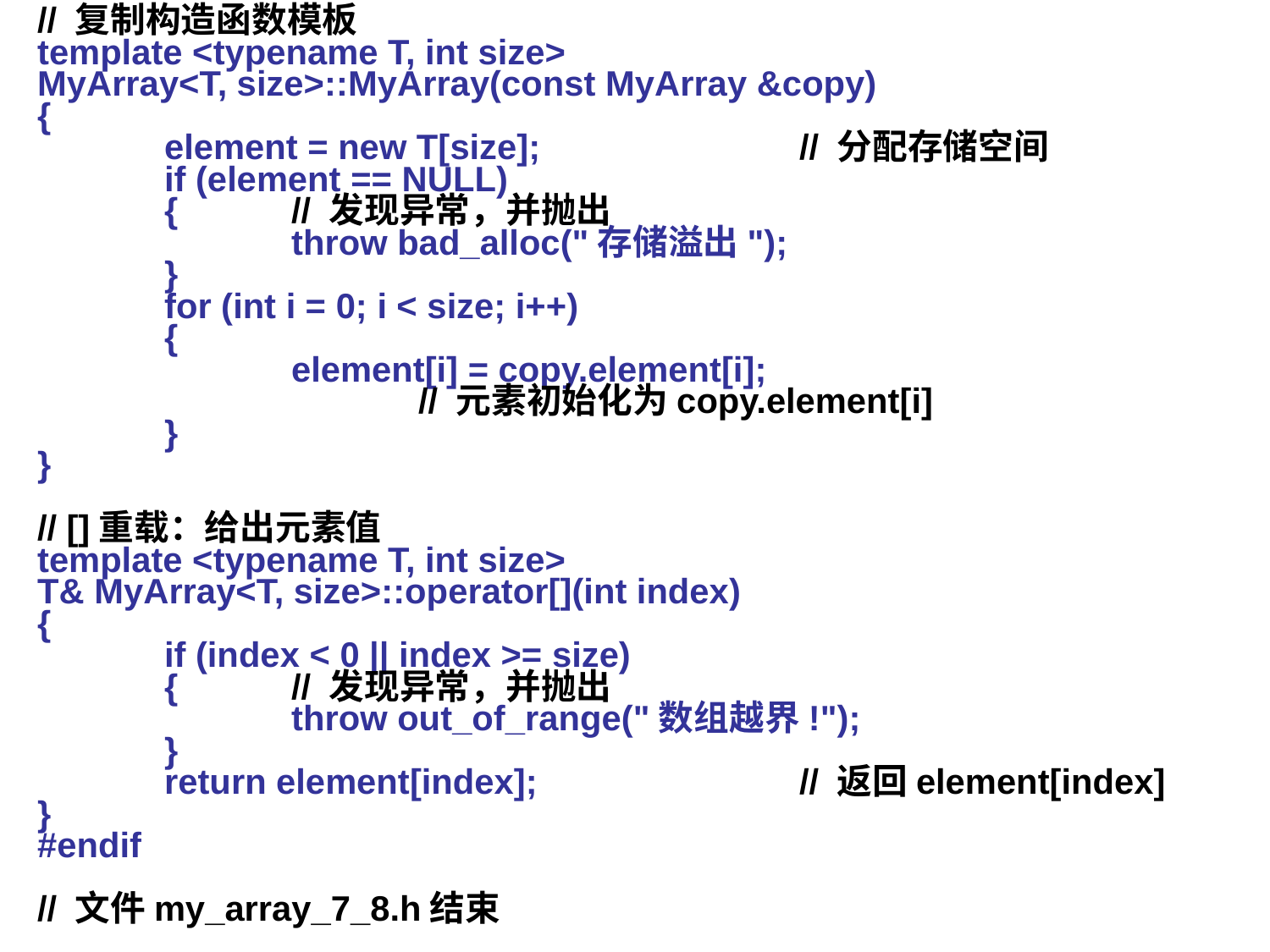

// 复制构造函数模板
template <typename T, int size>
MyArray<T, size>::MyArray(const MyArray &copy)
{
	element = new T[size];			// 分配存储空间
	if (element == NULL)
	{	// 发现异常，并抛出
		throw bad_alloc("存储溢出");
	}
	for (int i = 0; i < size; i++)
	{
		element[i] = copy.element[i];
			// 元素初始化为copy.element[i]
	}
}

// []重载：给出元素值
template <typename T, int size>
T& MyArray<T, size>::operator[](int index)
{
	if (index < 0 || index >= size)
	{	// 发现异常，并抛出
		throw out_of_range("数组越界!");
	}
	return element[index];			// 返回element[index]
}
#endif

// 文件my_array_7_8.h结束